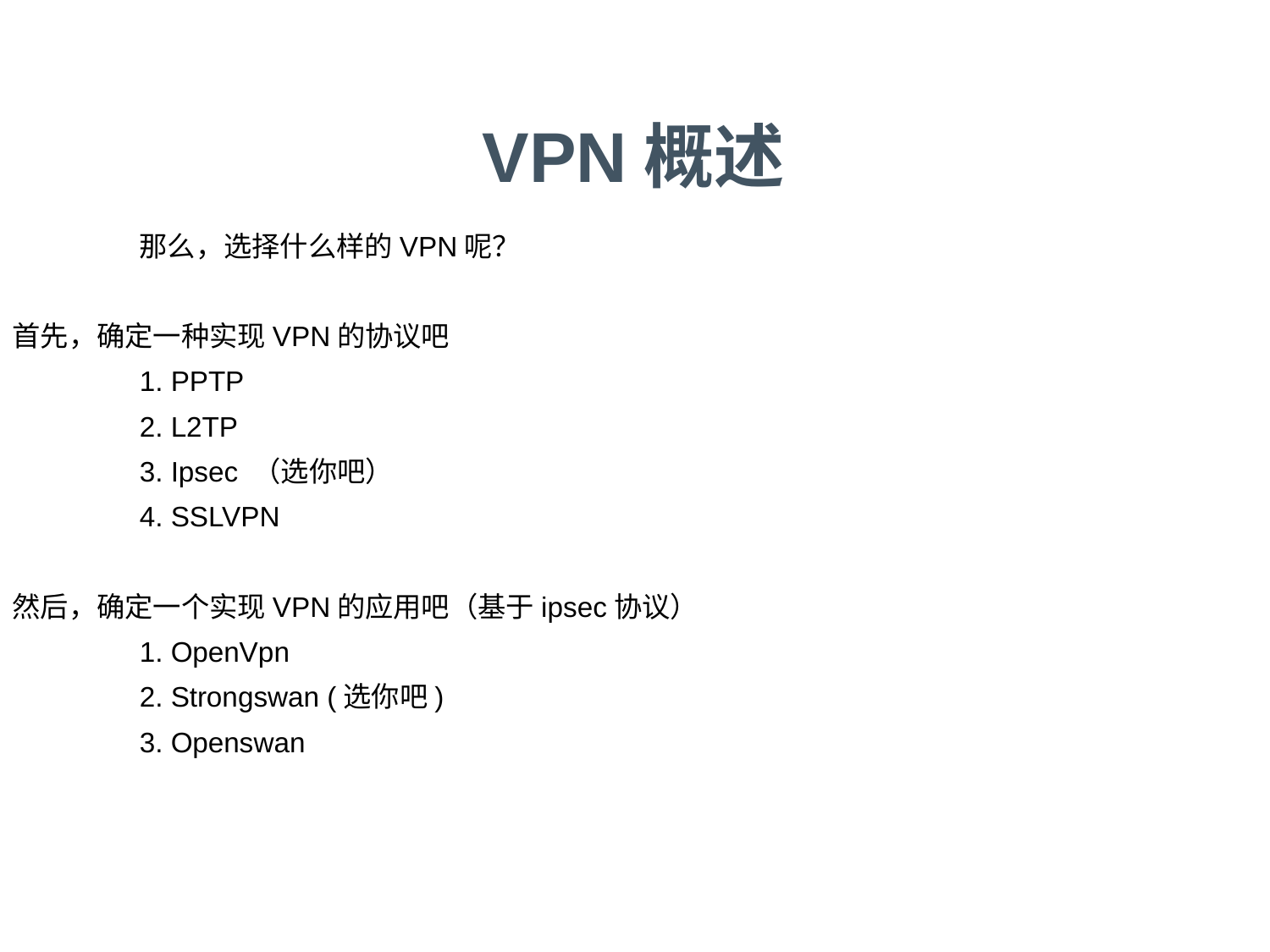

VPN概述
	那么，选择什么样的VPN呢？

首先，确定一种实现VPN的协议吧
	1. PPTP
	2. L2TP
	3. Ipsec （选你吧）
	4. SSLVPN

然后，确定一个实现VPN的应用吧（基于ipsec协议）
	1. OpenVpn
	2. Strongswan (选你吧)
	3. Openswan